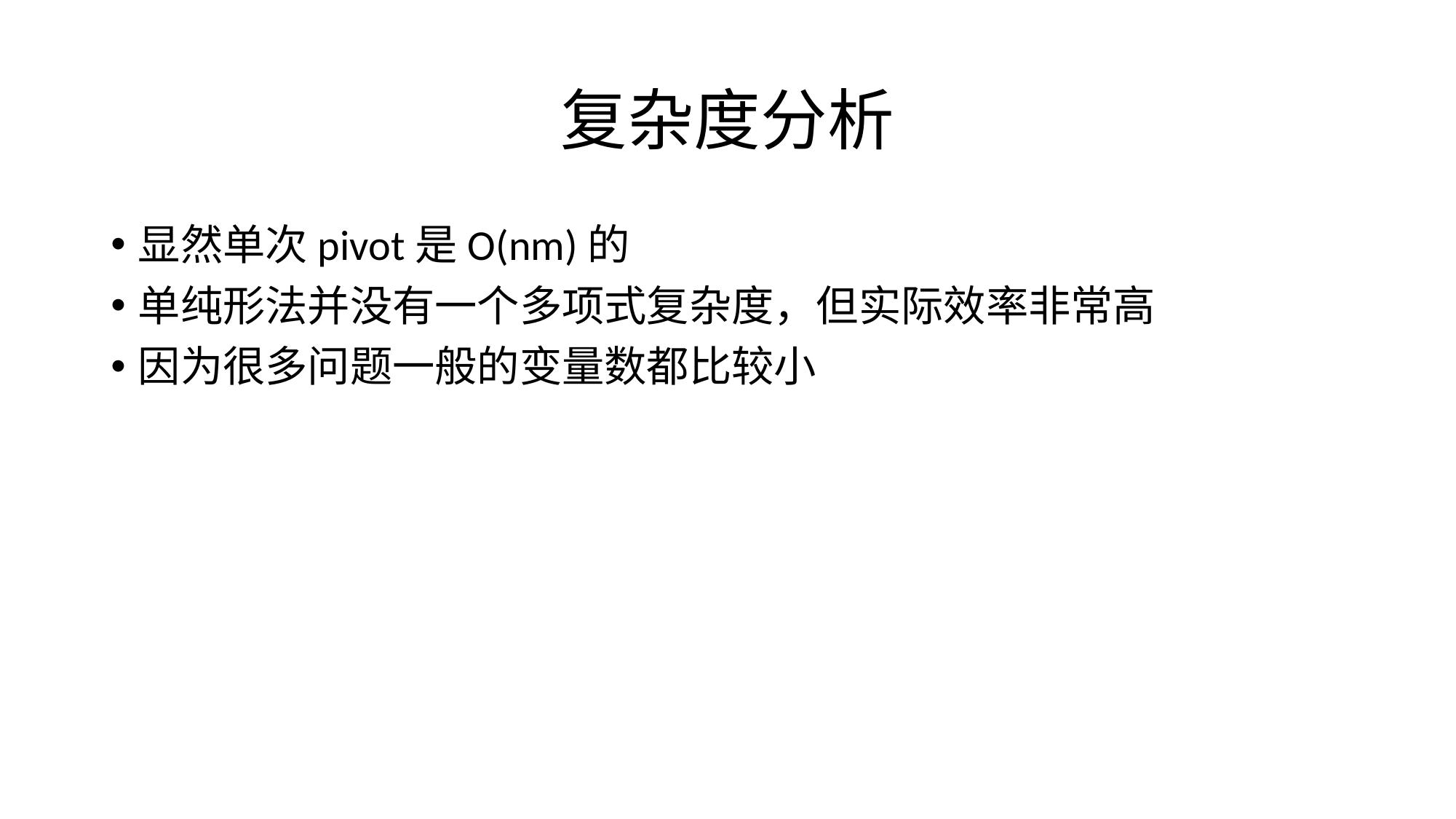

# 复杂度分析
显然单次pivot是O(nm)的
单纯形法并没有一个多项式复杂度，但实际效率非常高
因为很多问题一般的变量数都比较小